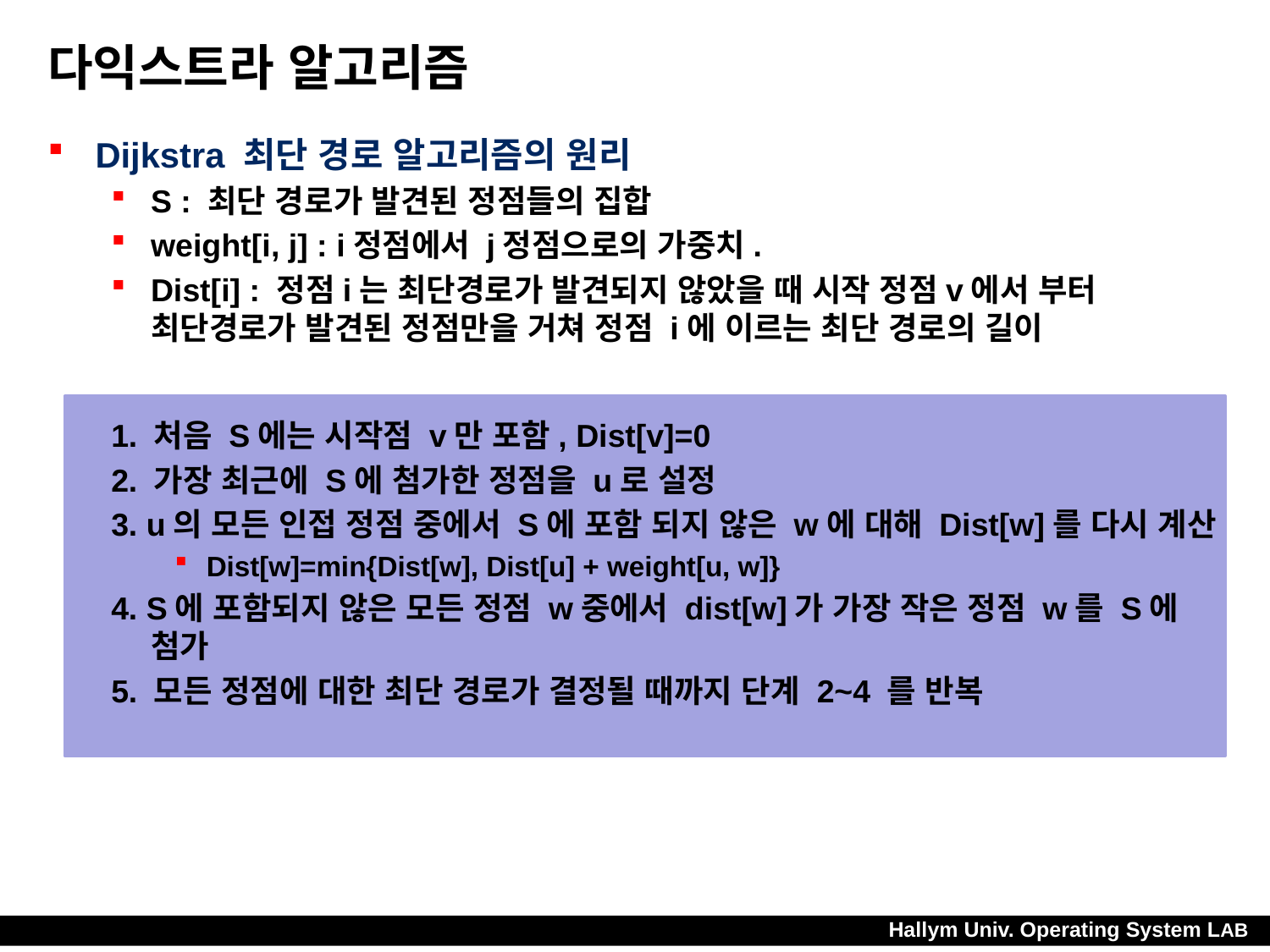

# 다익스트라 알고리즘
Dijkstra 최단 경로 알고리즘의 원리
S : 최단 경로가 발견된 정점들의 집합
weight[i, j] : i정점에서 j정점으로의 가중치.
Dist[i] : 정점i는 최단경로가 발견되지 않았을 때 시작 정점v에서 부터 최단경로가 발견된 정점만을 거쳐 정점 i에 이르는 최단 경로의 길이

1. 처음 S에는 시작점 v만 포함, Dist[v]=0
2. 가장 최근에 S에 첨가한 정점을 u로 설정
3. u의 모든 인접 정점 중에서 S에 포함 되지 않은 w에 대해 Dist[w]를 다시 계산
Dist[w]=min{Dist[w], Dist[u] + weight[u, w]}
4. S에 포함되지 않은 모든 정점 w중에서 dist[w]가 가장 작은 정점 w를 S에 첨가
5. 모든 정점에 대한 최단 경로가 결정될 때까지 단계 2~4 를 반복